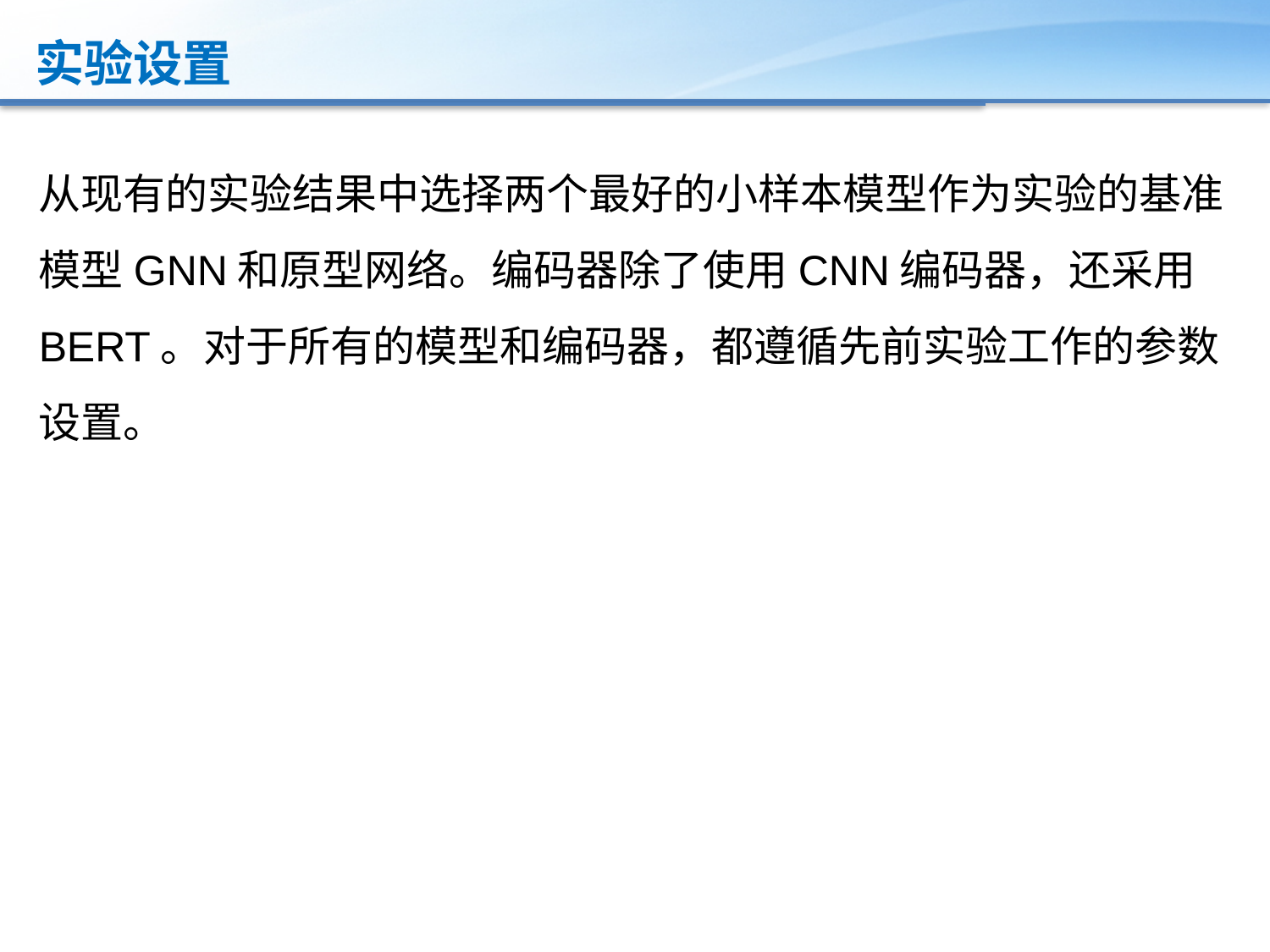

实验设置
从现有的实验结果中选择两个最好的小样本模型作为实验的基准模型GNN和原型网络。编码器除了使用CNN编码器，还采用BERT。对于所有的模型和编码器，都遵循先前实验工作的参数设置。